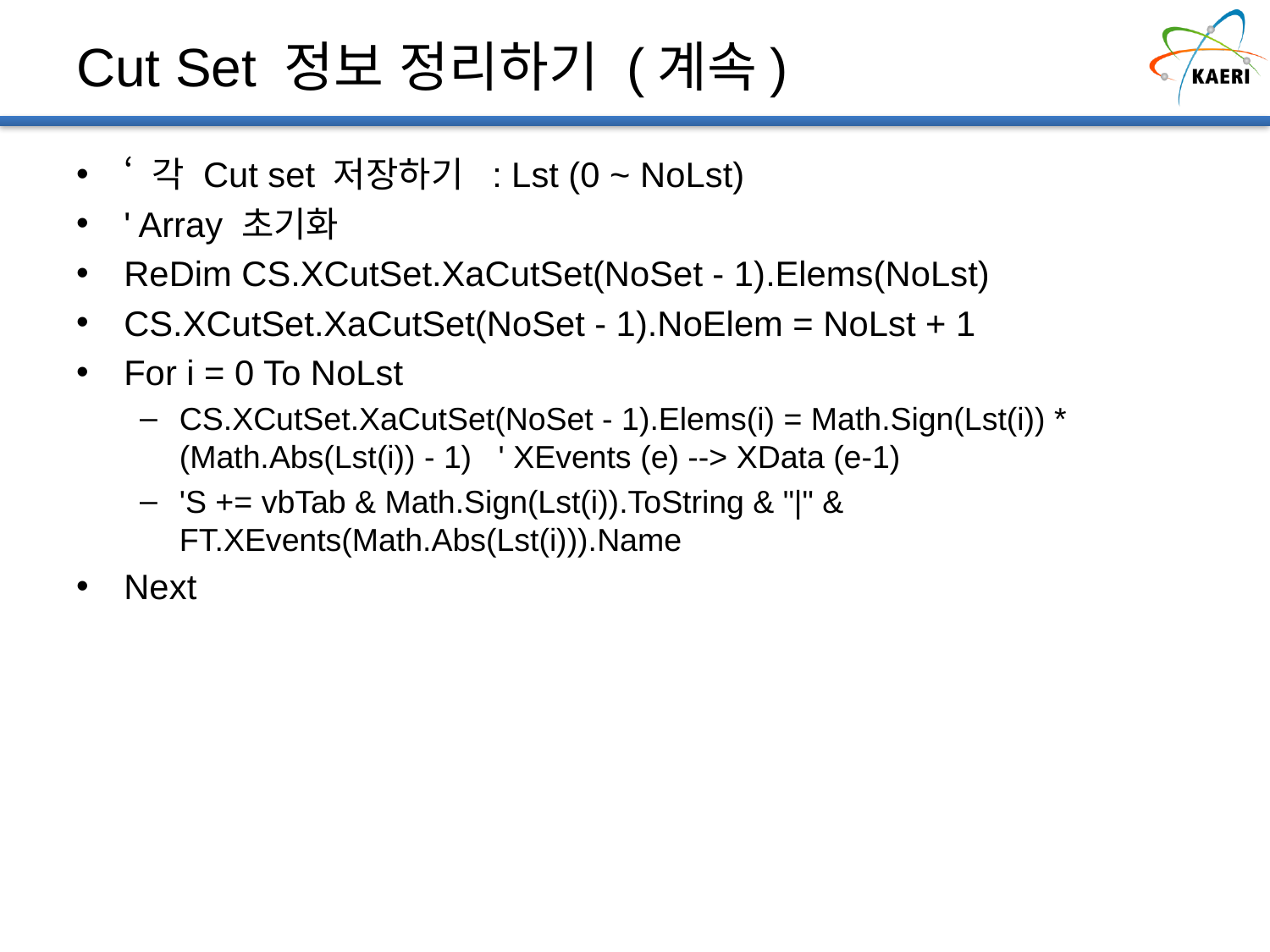

# Cut Set 정보 정리하기 (계속)
‘ 각 Cut set 저장하기  : Lst (0 ~ NoLst)
' Array 초기화
ReDim CS.XCutSet.XaCutSet(NoSet - 1).Elems(NoLst)
CS.XCutSet.XaCutSet(NoSet - 1).NoElem = NoLst + 1
For i = 0 To NoLst
CS.XCutSet.XaCutSet(NoSet - 1).Elems(i) = Math.Sign(Lst(i)) * (Math.Abs(Lst(i)) - 1)   ' XEvents (e) --> XData (e-1)
'S += vbTab & Math.Sign(Lst(i)).ToString & "|" & FT.XEvents(Math.Abs(Lst(i))).Name
Next